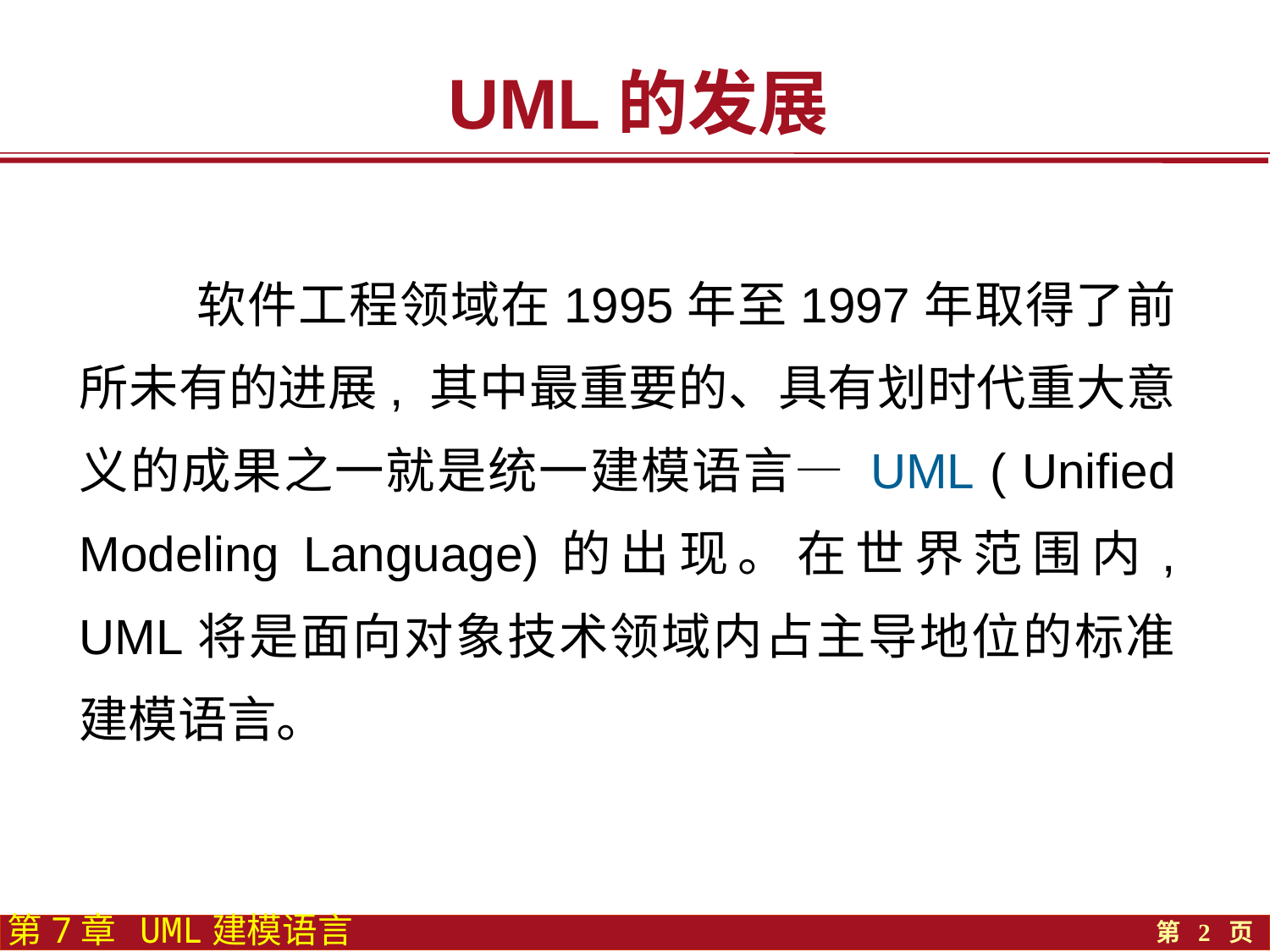

UML的发展
  软件工程领域在1995年至1997年取得了前所未有的进展, 其中最重要的、具有划时代重大意义的成果之一就是统一建模语言— UML ( Unified Modeling Language)的出现。在世界范围内, UML将是面向对象技术领域内占主导地位的标准建模语言。